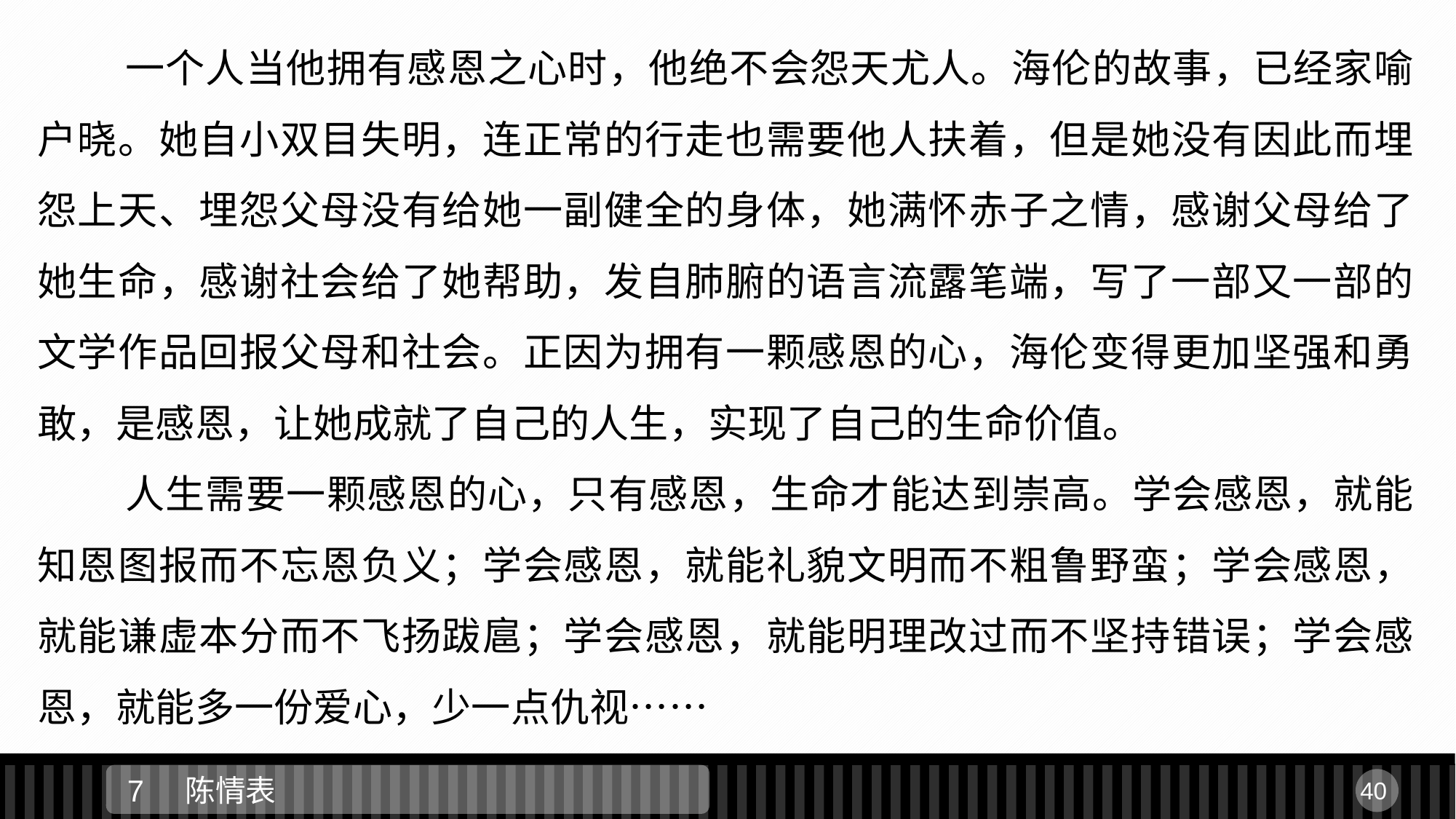

一个人当他拥有感恩之心时，他绝不会怨天尤人。海伦的故事，已经家喻户晓。她自小双目失明，连正常的行走也需要他人扶着，但是她没有因此而埋怨上天、埋怨父母没有给她一副健全的身体，她满怀赤子之情，感谢父母给了她生命，感谢社会给了她帮助，发自肺腑的语言流露笔端，写了一部又一部的文学作品回报父母和社会。正因为拥有一颗感恩的心，海伦变得更加坚强和勇敢，是感恩，让她成就了自己的人生，实现了自己的生命价值。
        人生需要一颗感恩的心，只有感恩，生命才能达到崇高。学会感恩，就能知恩图报而不忘恩负义；学会感恩，就能礼貌文明而不粗鲁野蛮；学会感恩，就能谦虚本分而不飞扬跋扈；学会感恩，就能明理改过而不坚持错误；学会感恩，就能多一份爱心，少一点仇视……